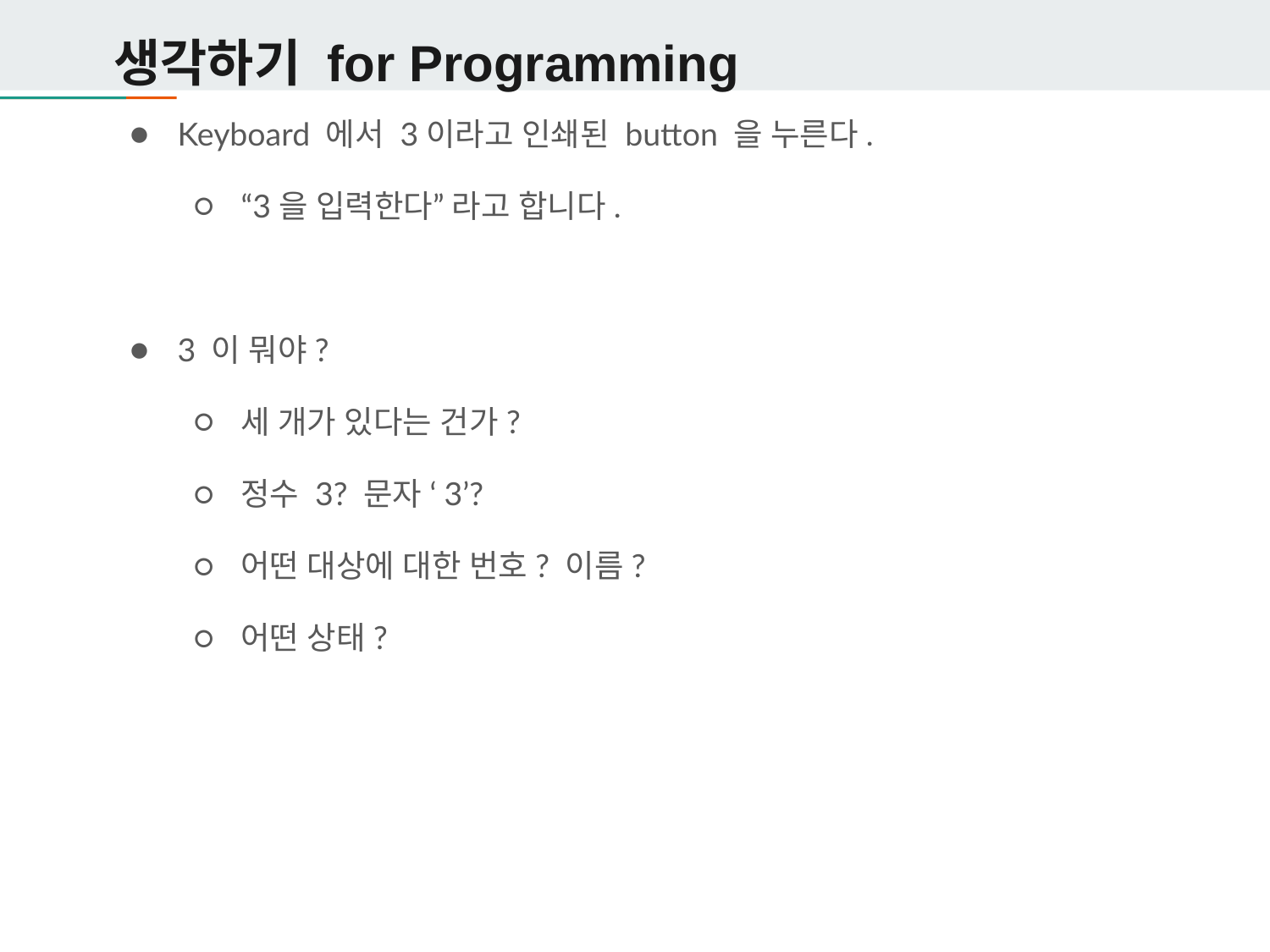

# 생각하기 for Programming
Keyboard 에서 3이라고 인쇄된 button 을 누른다.
“3을 입력한다” 라고 합니다.

3 이 뭐야?
세 개가 있다는 건가?
정수 3? 문자 ‘3’?
어떤 대상에 대한 번호? 이름?
어떤 상태?